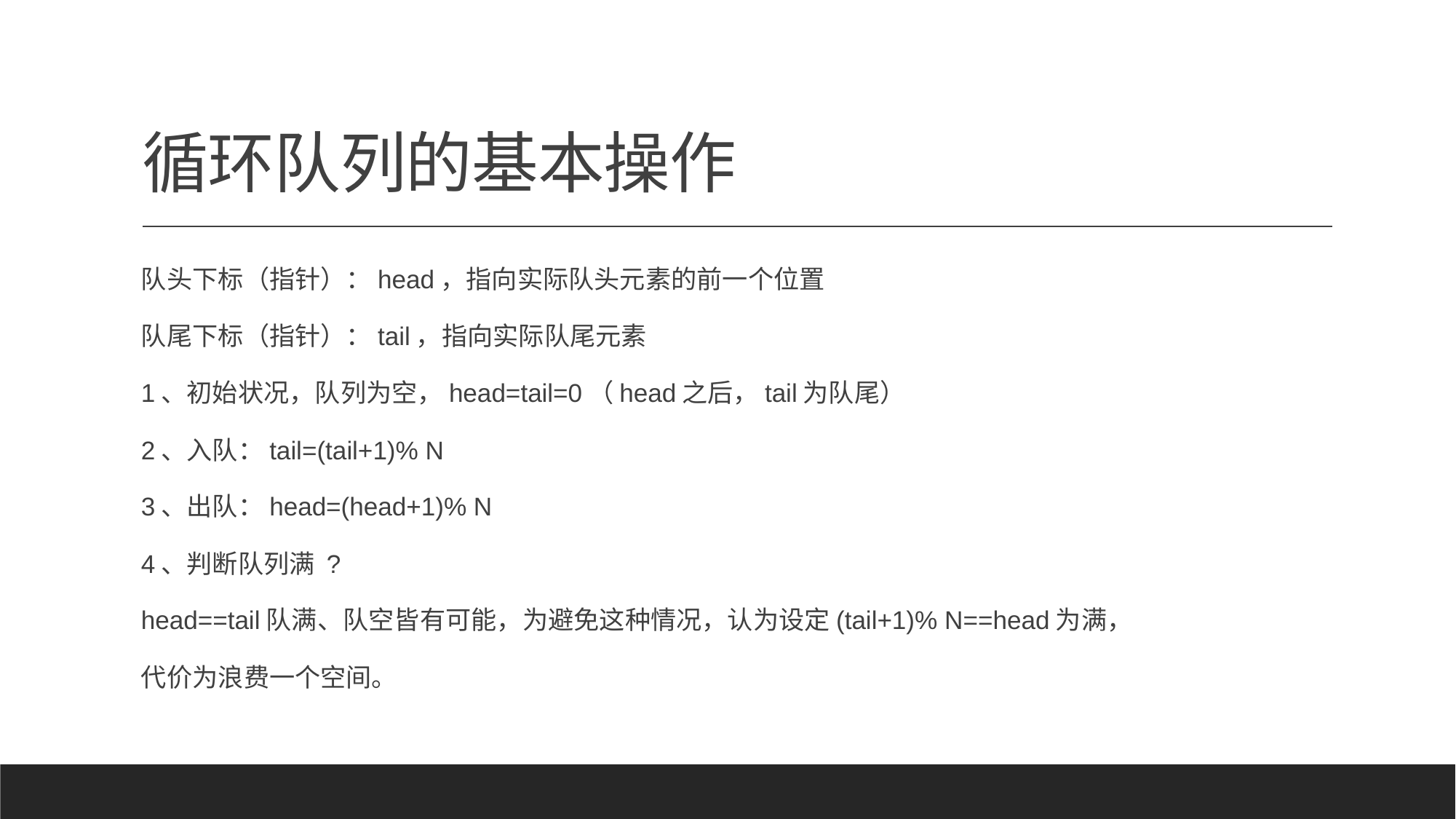

# 循环队列的基本操作
队头下标（指针）：head，指向实际队头元素的前一个位置
队尾下标（指针）：tail，指向实际队尾元素
1、初始状况，队列为空，head=tail=0（head之后，tail为队尾）
2、入队：tail=(tail+1)% N
3、出队：head=(head+1)% N
4、判断队列满 ?
head==tail队满、队空皆有可能，为避免这种情况，认为设定(tail+1)% N==head为满，
代价为浪费一个空间。